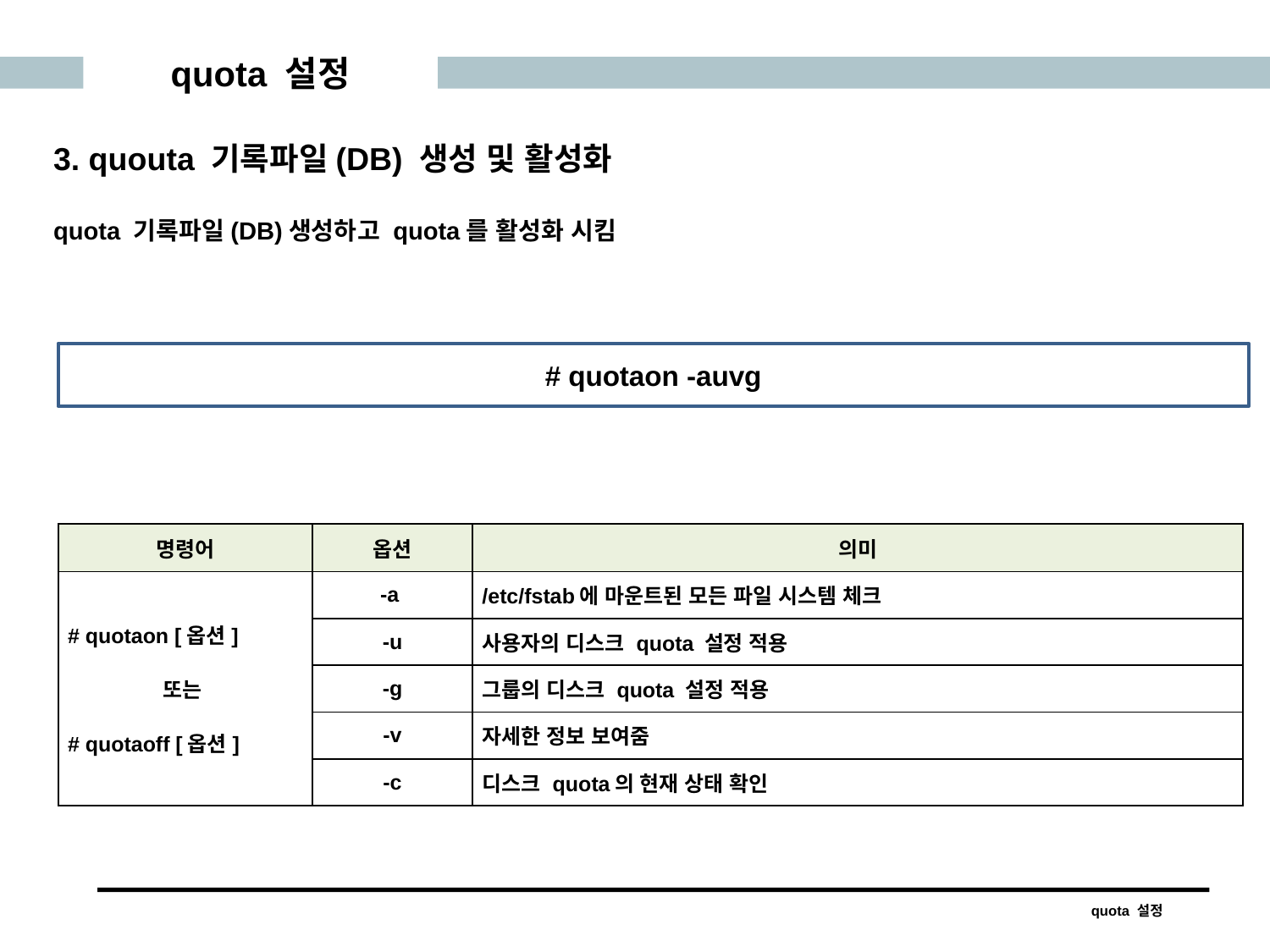

quota 설정

3. quouta 기록파일(DB) 생성 및 활성화

quota 기록파일(DB)생성하고 quota를 활성화 시킴
# quotaon -auvg
| 명령어 | 옵션 | 의미 |
| --- | --- | --- |
| # quotaon [옵션] 또는 # quotaoff [옵션] | -a | /etc/fstab에 마운트된 모든 파일 시스템 체크 |
|  | -u | 사용자의 디스크 quota 설정 적용 |
|  | -g | 그룹의 디스크 quota 설정 적용 |
|  | -v | 자세한 정보 보여줌 |
|  | -c | 디스크 quota의 현재 상태 확인 |

quota 설정